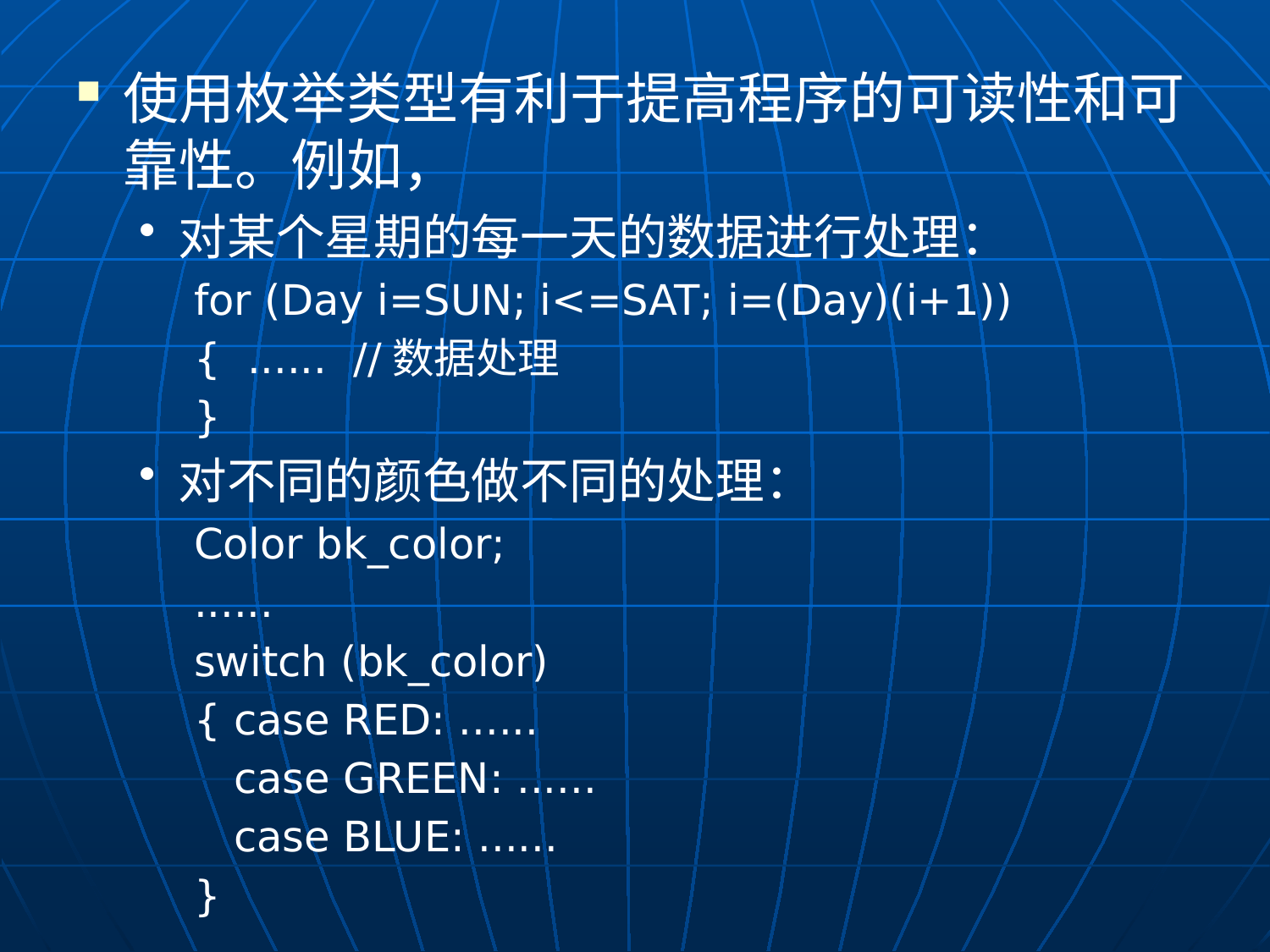

使用枚举类型有利于提高程序的可读性和可靠性。例如，
对某个星期的每一天的数据进行处理：
for (Day i=SUN; i<=SAT; i=(Day)(i+1))
{  ......  //数据处理
}
对不同的颜色做不同的处理：
Color bk_color;
......
switch (bk_color)
{ case RED: ......
   case GREEN: ......
   case BLUE: ......
}